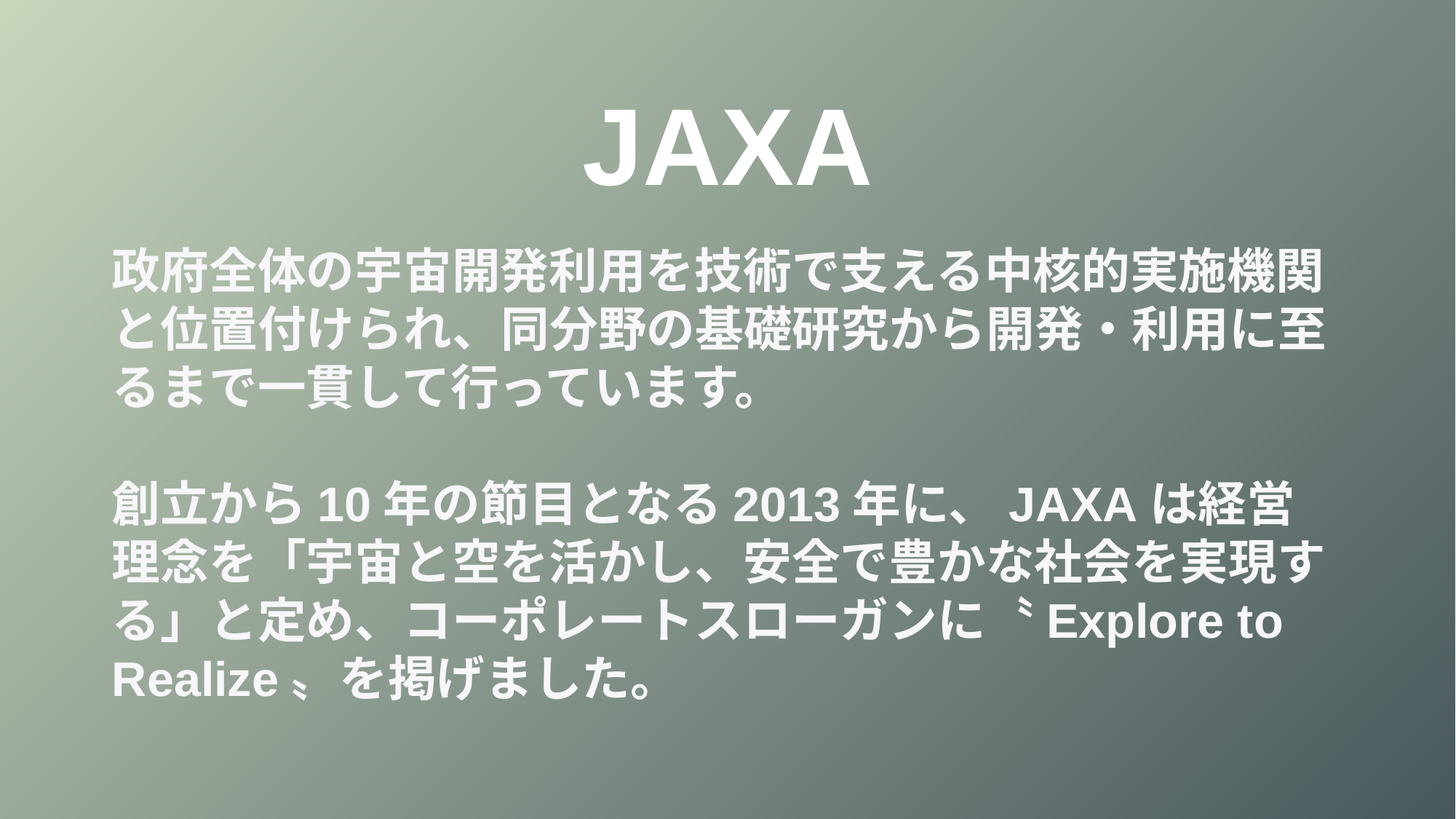

JAXA
政府全体の宇宙開発利用を技術で支える中核的実施機関と位置付けられ、同分野の基礎研究から開発・利用に至るまで一貫して行っています。

創立から10年の節目となる2013年に、JAXAは経営理念を「宇宙と空を活かし、安全で豊かな社会を実現する」と定め、コーポレートスローガンに〝Explore to Realize〟を掲げました。